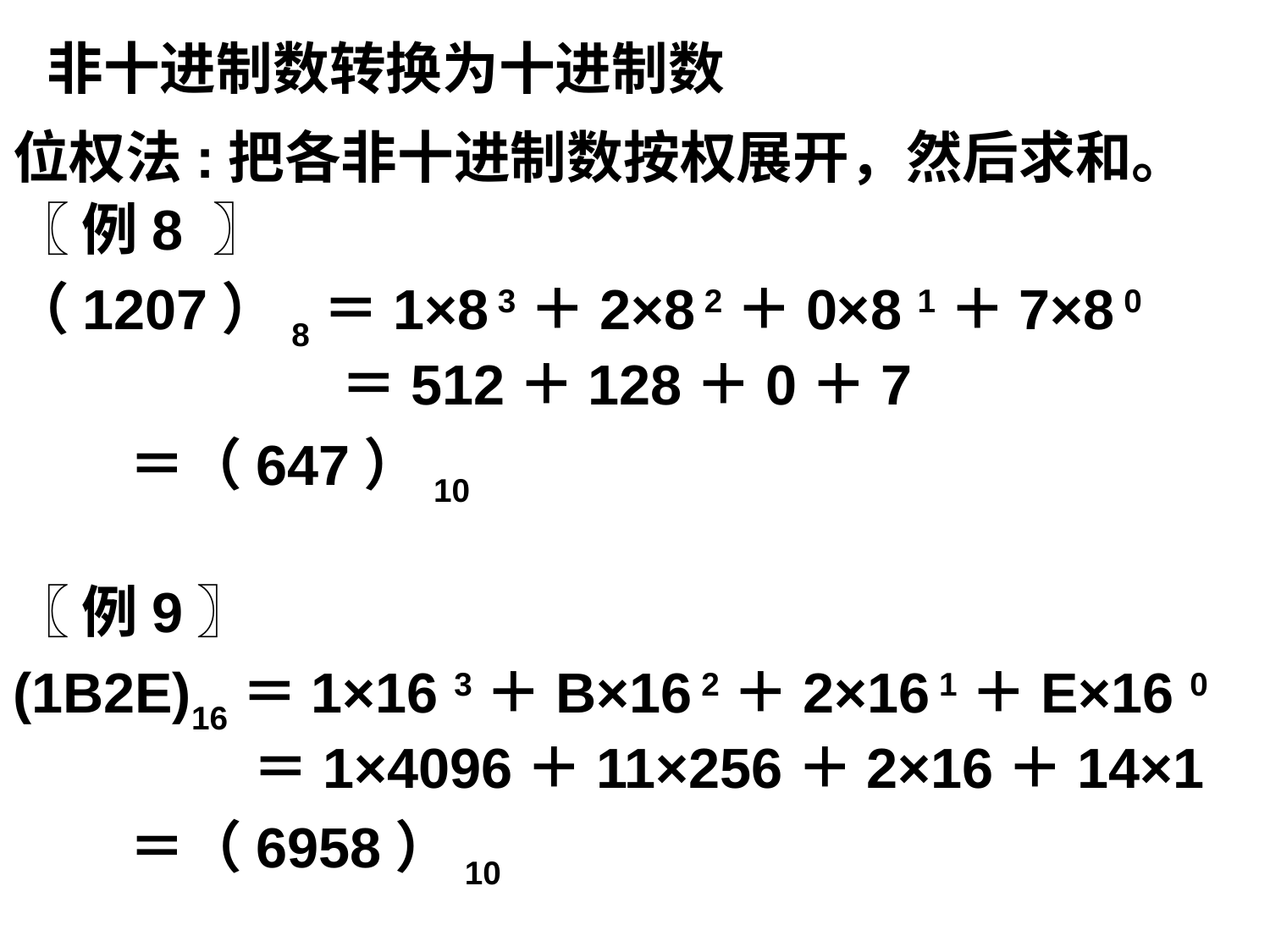

# 非十进制数转换为十进制数
位权法:把各非十进制数按权展开，然后求和。
〖 例8 〗
（1207）8＝1×8 3＋2×8 2＋0×8 1＋7×8 0
		  	 ＝512＋128＋0＋7
        ＝（647）10

〖 例9〗
(1B2E)16＝1×16 3＋B×16 2＋2×16 1＋E×16 0
		    ＝1×4096＋11×256＋2×16＋14×1
        ＝（6958）10